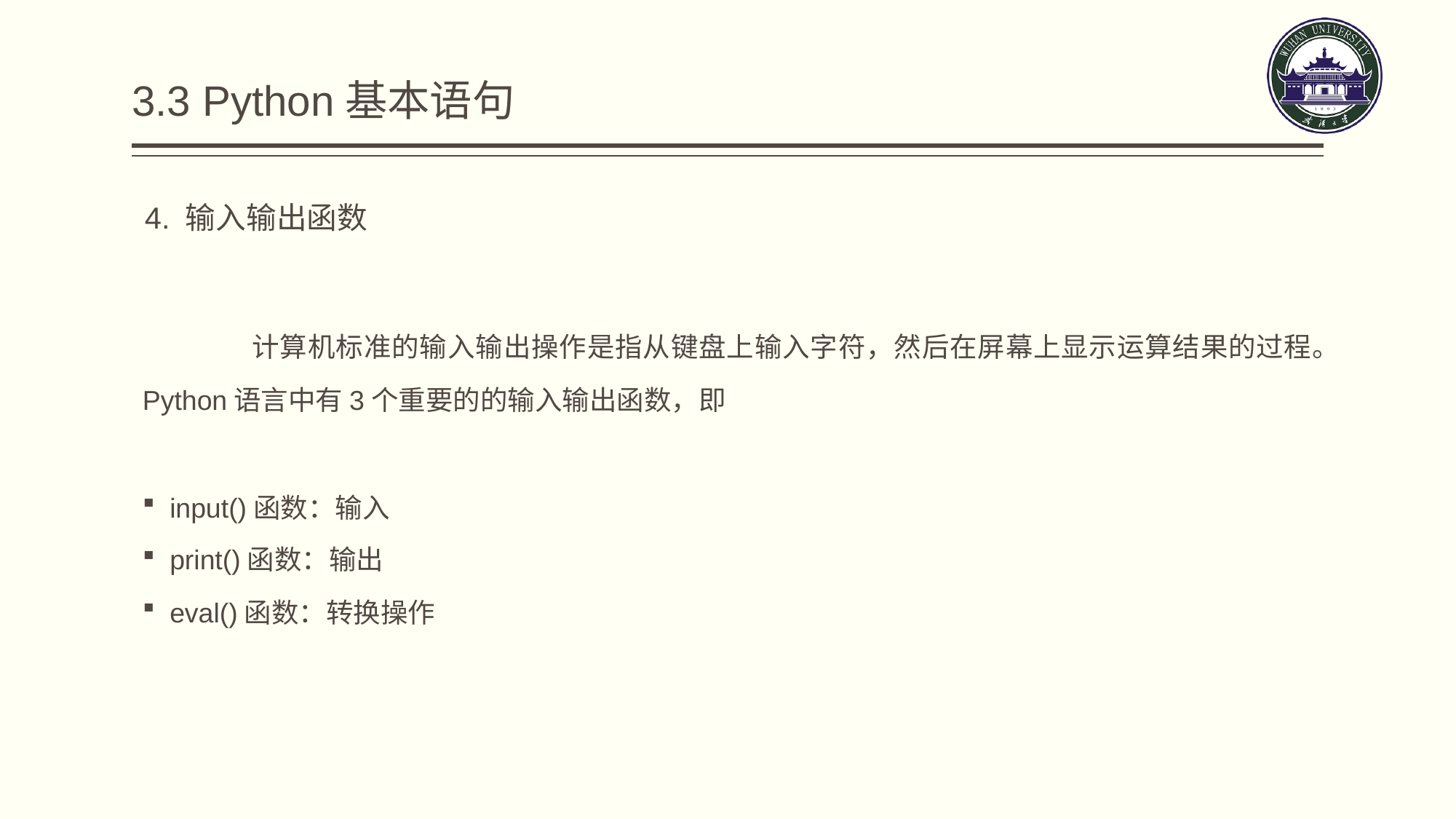

3.3 Python基本语句
4. 输入输出函数
	计算机标准的输入输出操作是指从键盘上输入字符，然后在屏幕上显示运算结果的过程。Python语言中有3个重要的的输入输出函数，即

input()函数：输入
print()函数：输出
eval()函数：转换操作